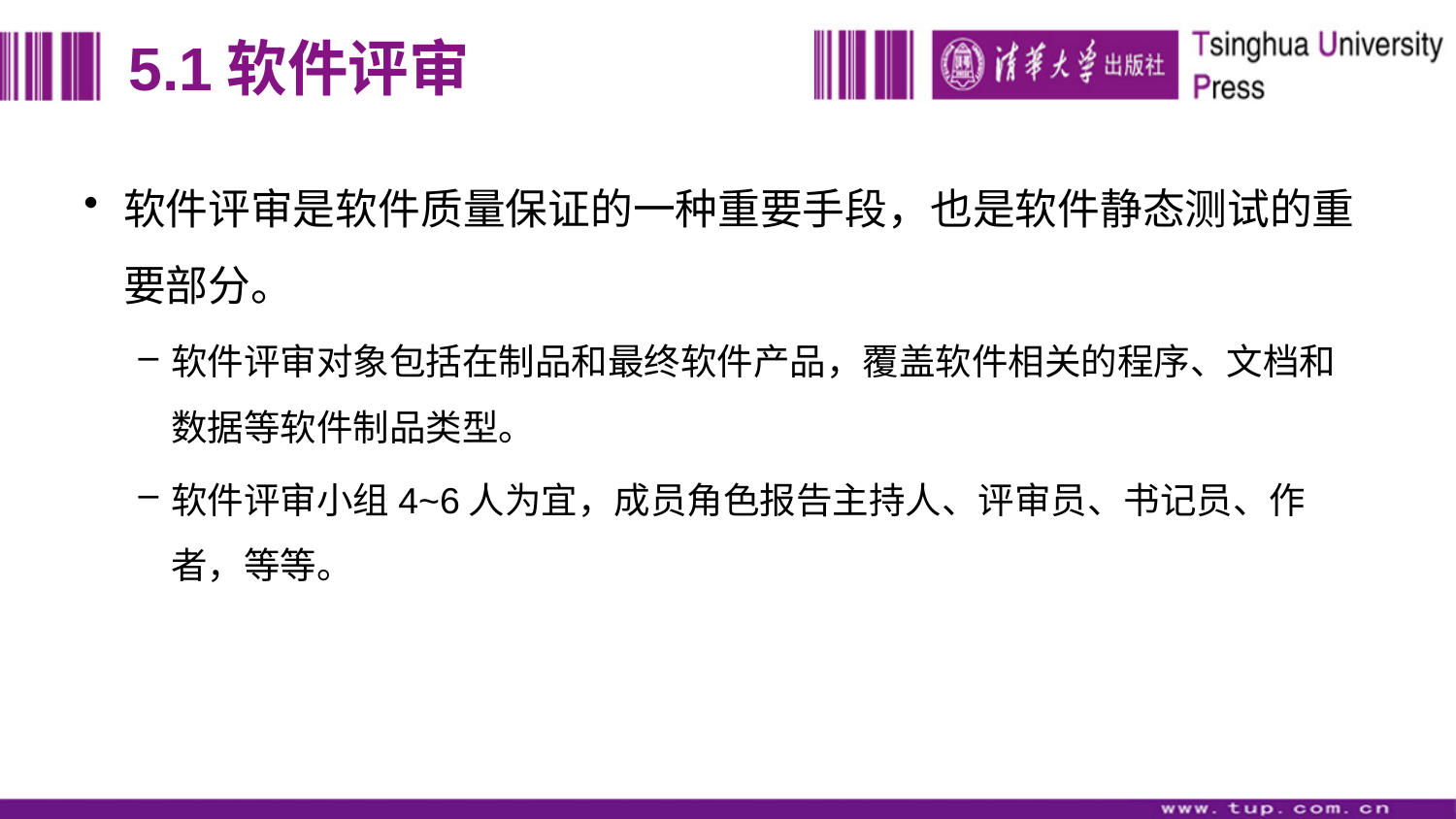

# 5.1软件评审
软件评审是软件质量保证的一种重要手段，也是软件静态测试的重要部分。
软件评审对象包括在制品和最终软件产品，覆盖软件相关的程序、文档和数据等软件制品类型。
软件评审小组4~6人为宜，成员角色报告主持人、评审员、书记员、作者，等等。